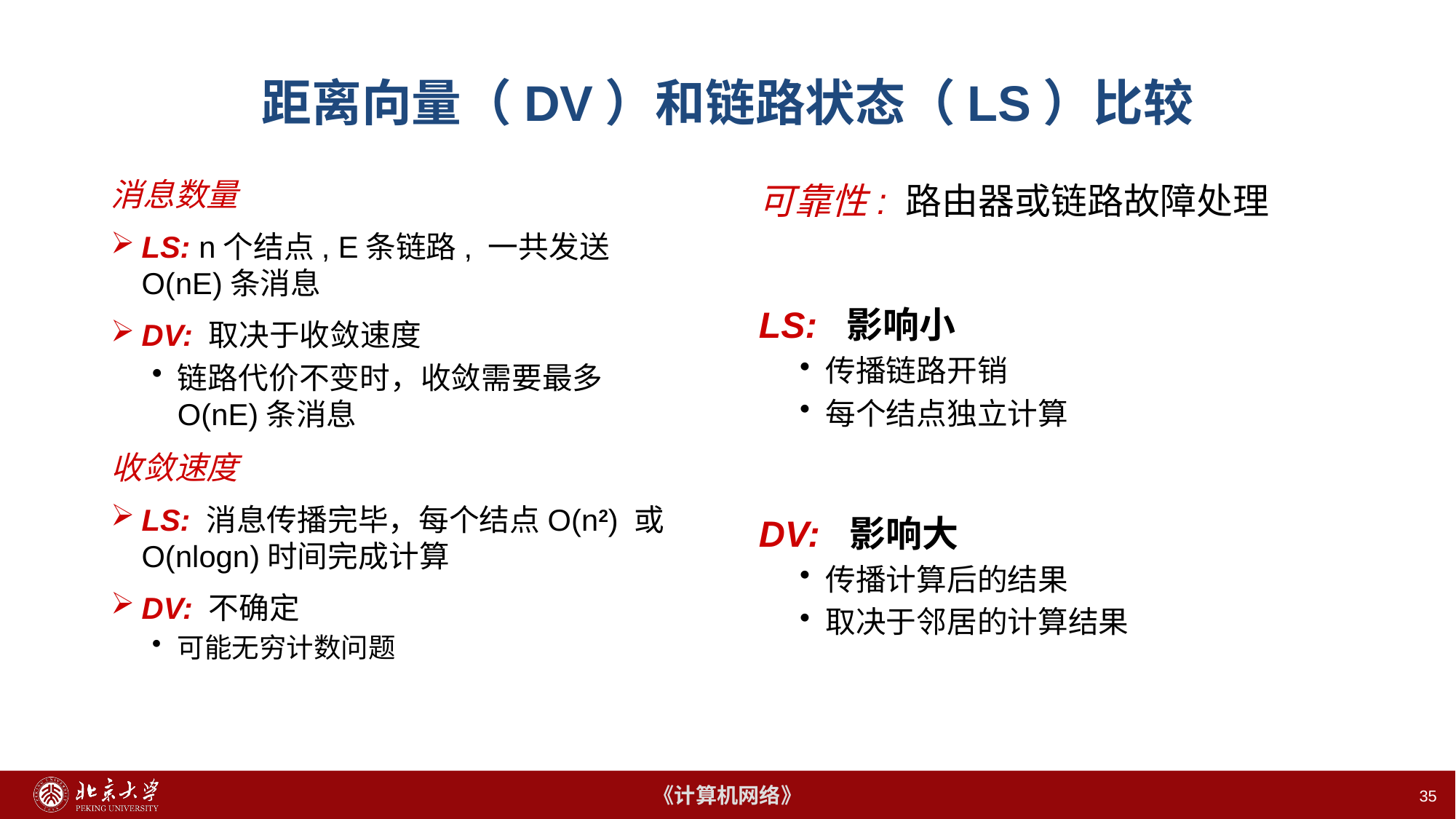

# 距离向量（DV）和链路状态（LS）比较
消息数量
LS: n个结点, E条链路, 一共发送O(nE)条消息
DV: 取决于收敛速度
链路代价不变时，收敛需要最多O(nE)条消息
收敛速度
LS: 消息传播完毕，每个结点O(n2) 或 O(nlogn)时间完成计算
DV: 不确定
可能无穷计数问题
可靠性: 路由器或链路故障处理

LS:  影响小
传播链路开销
每个结点独立计算

DV:  影响大
传播计算后的结果
取决于邻居的计算结果

35